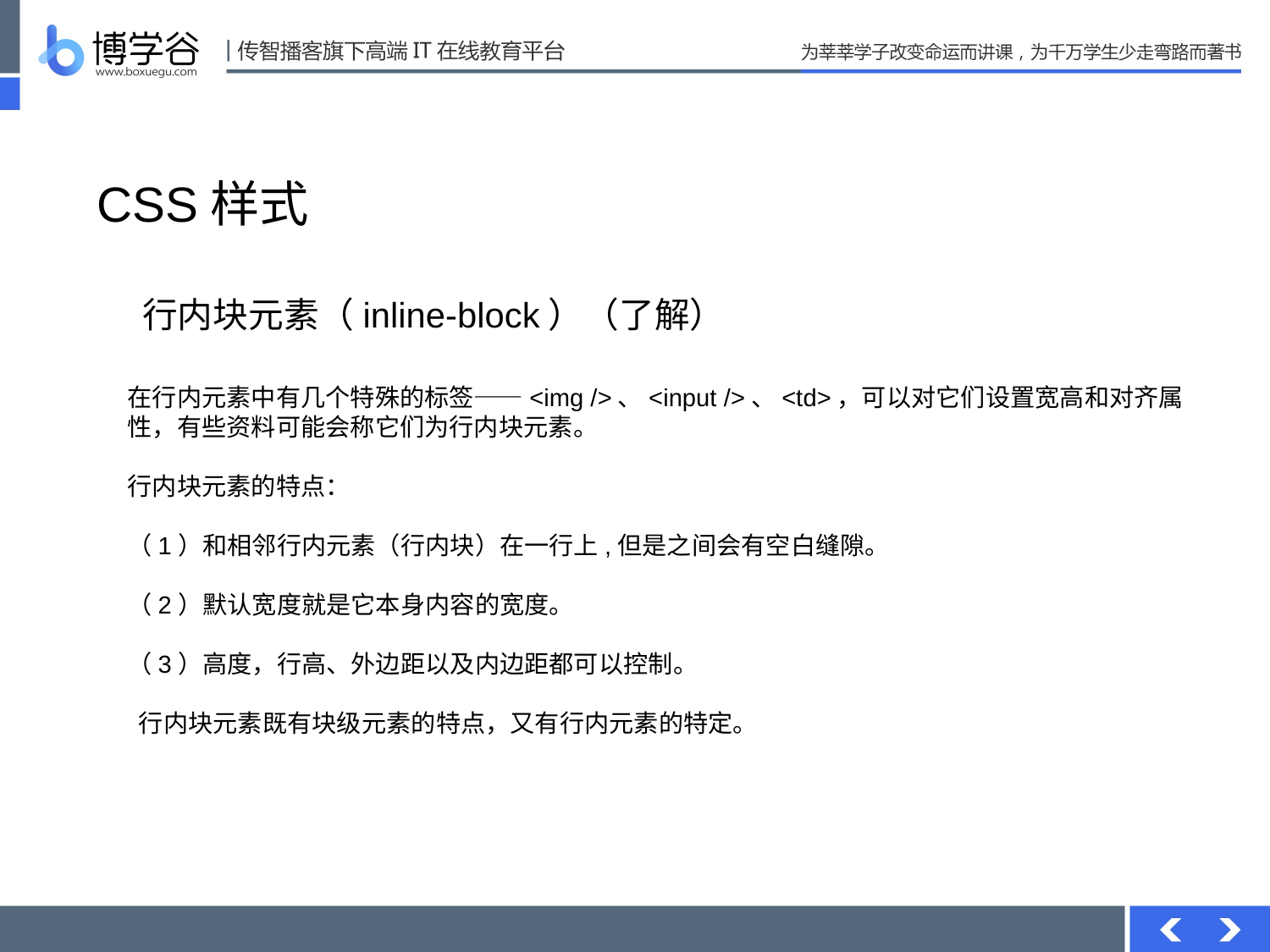

CSS样式
行内块元素（inline-block）（了解）
在行内元素中有几个特殊的标签——<img />、<input />、<td>，可以对它们设置宽高和对齐属性，有些资料可能会称它们为行内块元素。

行内块元素的特点：

（1）和相邻行内元素（行内块）在一行上,但是之间会有空白缝隙。

（2）默认宽度就是它本身内容的宽度。

（3）高度，行高、外边距以及内边距都可以控制。

 行内块元素既有块级元素的特点，又有行内元素的特定。